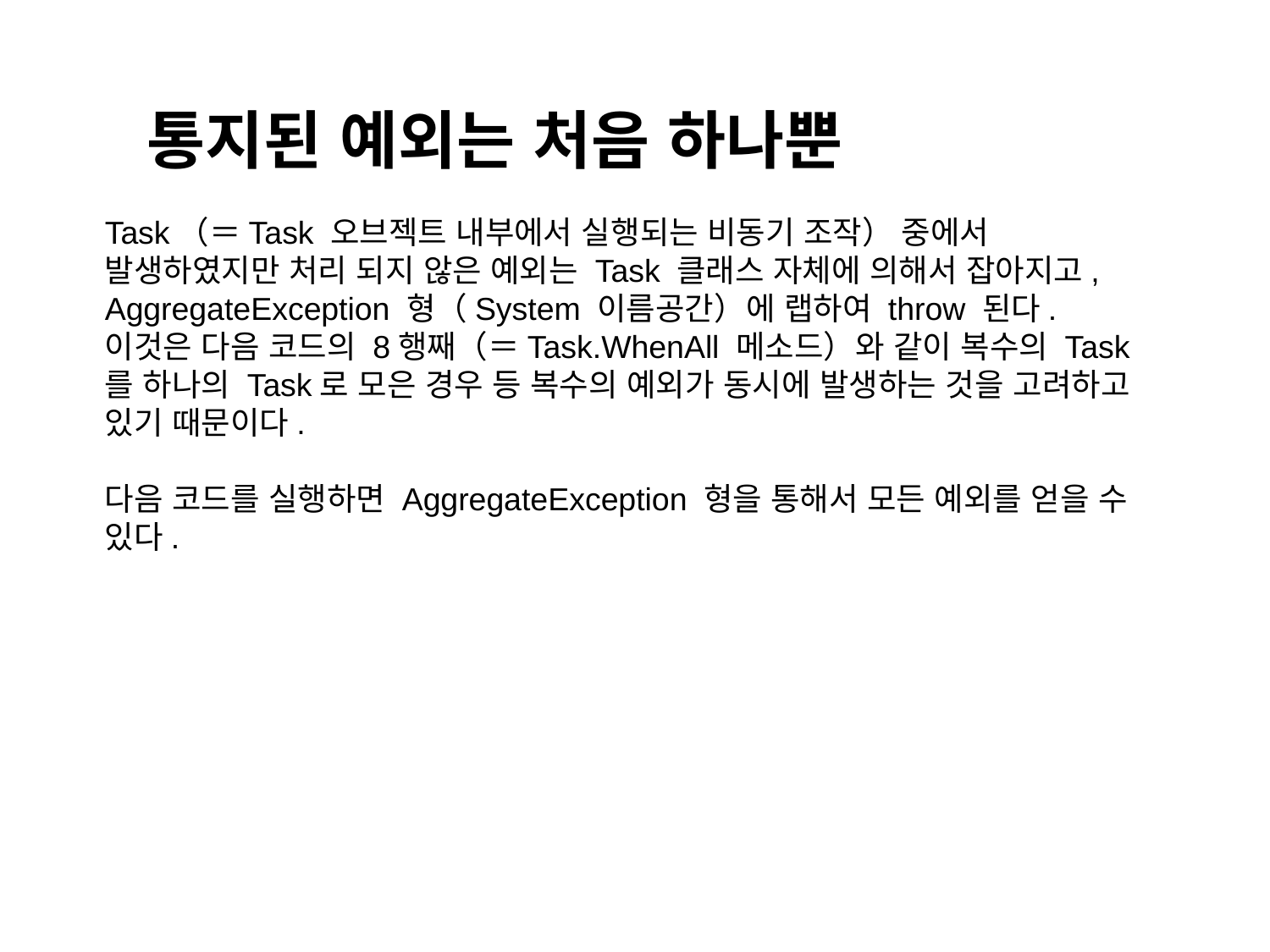

통지된 예외는 처음 하나뿐
Task（＝Task 오브젝트 내부에서 실행되는 비동기 조작） 중에서 발생하였지만 처리 되지 않은 예외는 Task 클래스 자체에 의해서 잡아지고, AggregateException 형（System 이름공간）에 랩하여 throw 된다. 이것은 다음 코드의 8행째（＝Task.WhenAll 메소드）와 같이 복수의 Task를 하나의 Task로 모은 경우 등 복수의 예외가 동시에 발생하는 것을 고려하고 있기 때문이다.

다음 코드를 실행하면 AggregateException 형을 통해서 모든 예외를 얻을 수 있다.